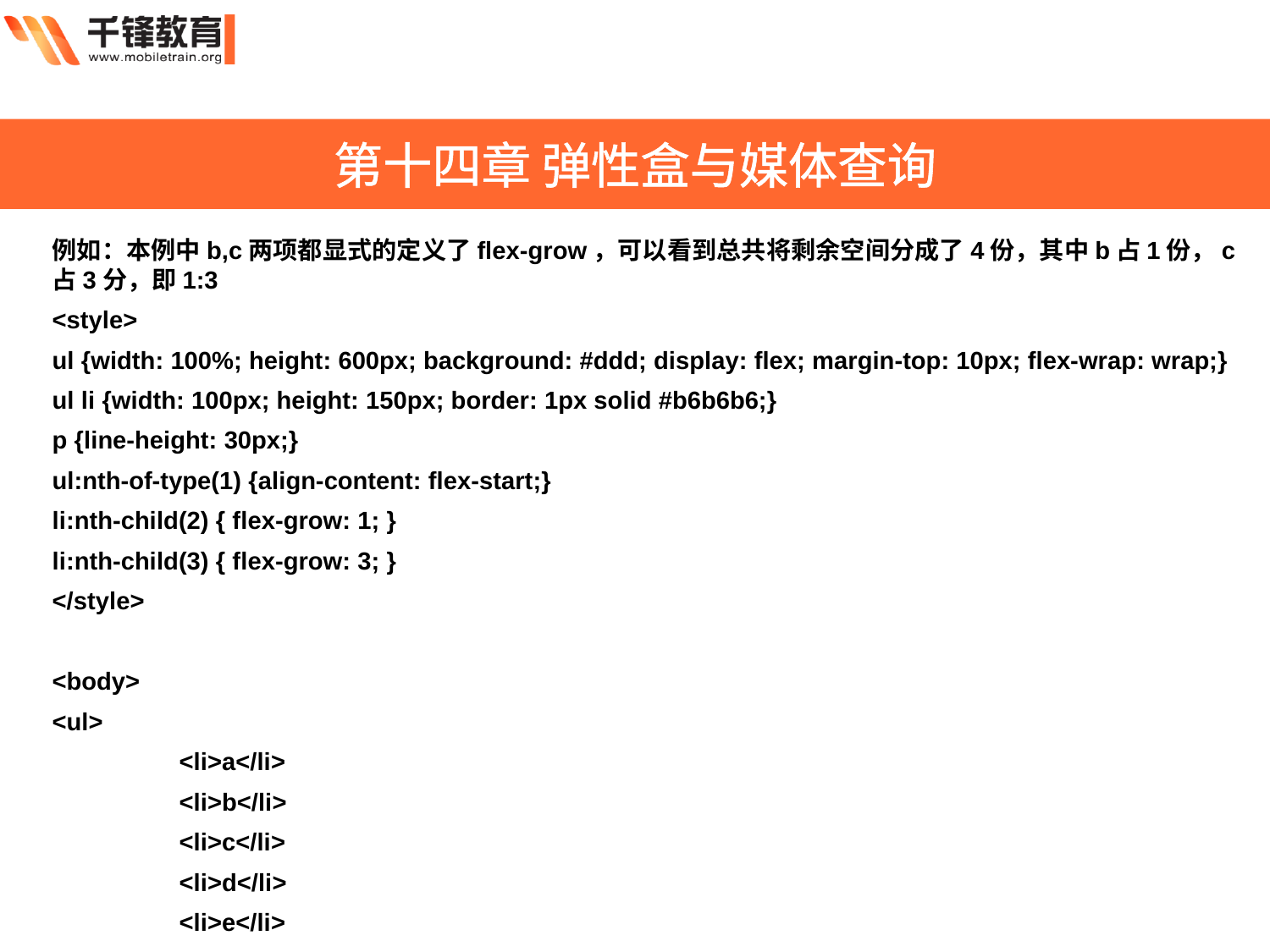

第十四章 弹性盒与媒体查询
例如：本例中b,c两项都显式的定义了flex-grow，可以看到总共将剩余空间分成了4份，其中b占1份，c占3分，即1:3
<style>
ul {width: 100%; height: 600px; background: #ddd; display: flex; margin-top: 10px; flex-wrap: wrap;}
ul li {width: 100px; height: 150px; border: 1px solid #b6b6b6;}
p {line-height: 30px;}
ul:nth-of-type(1) {align-content: flex-start;}
li:nth-child(2) { flex-grow: 1; }
li:nth-child(3) { flex-grow: 3; }
</style>

<body>
<ul>
	<li>a</li>
	<li>b</li>
	<li>c</li>
	<li>d</li>
	<li>e</li>
	<li>f</li>
</ul>
</body>